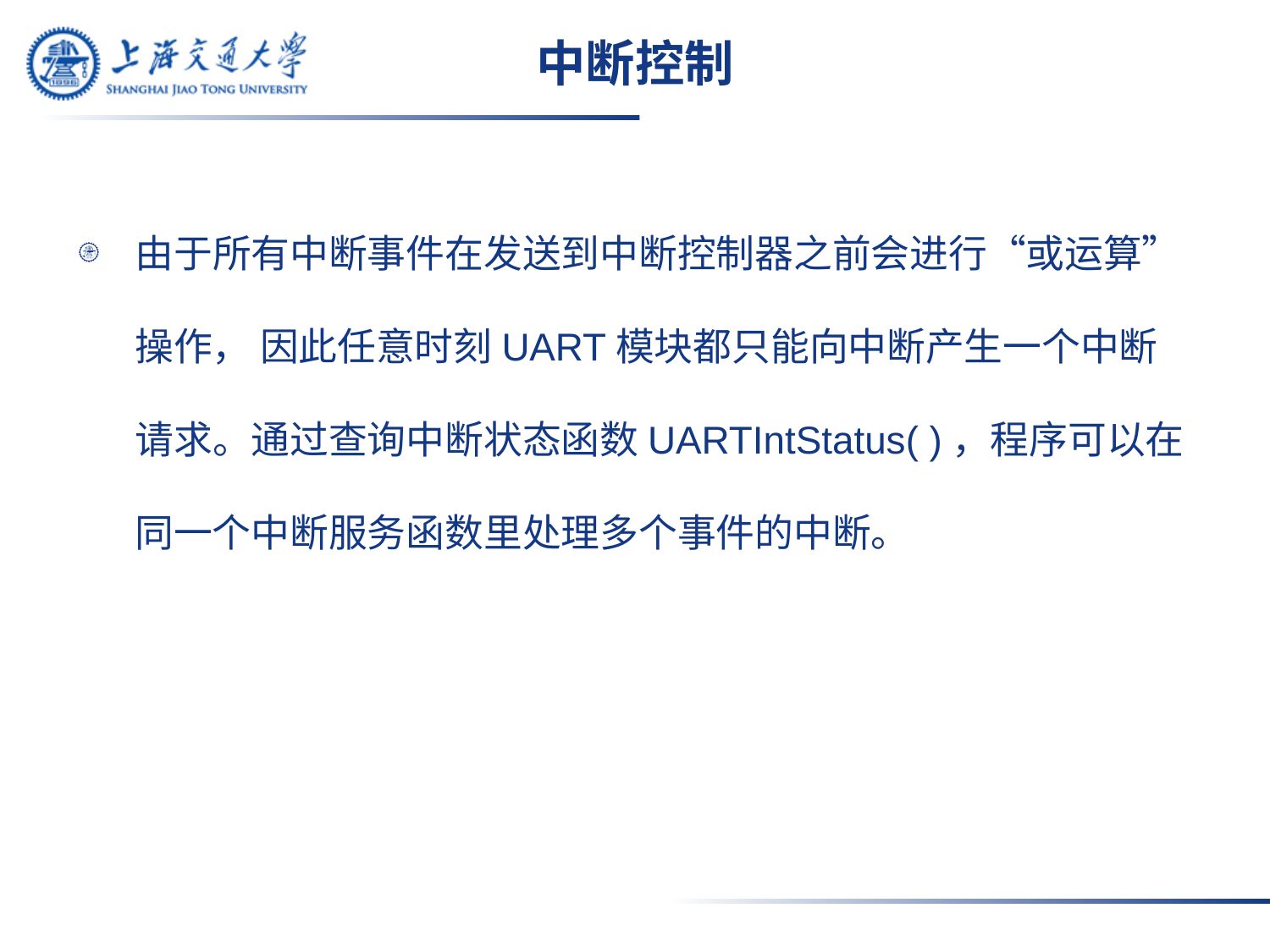

# 中断控制
由于所有中断事件在发送到中断控制器之前会进行“或运算”操作， 因此任意时刻UART模块都只能向中断产生一个中断请求。通过查询中断状态函数UARTIntStatus( )，程序可以在同一个中断服务函数里处理多个事件的中断。